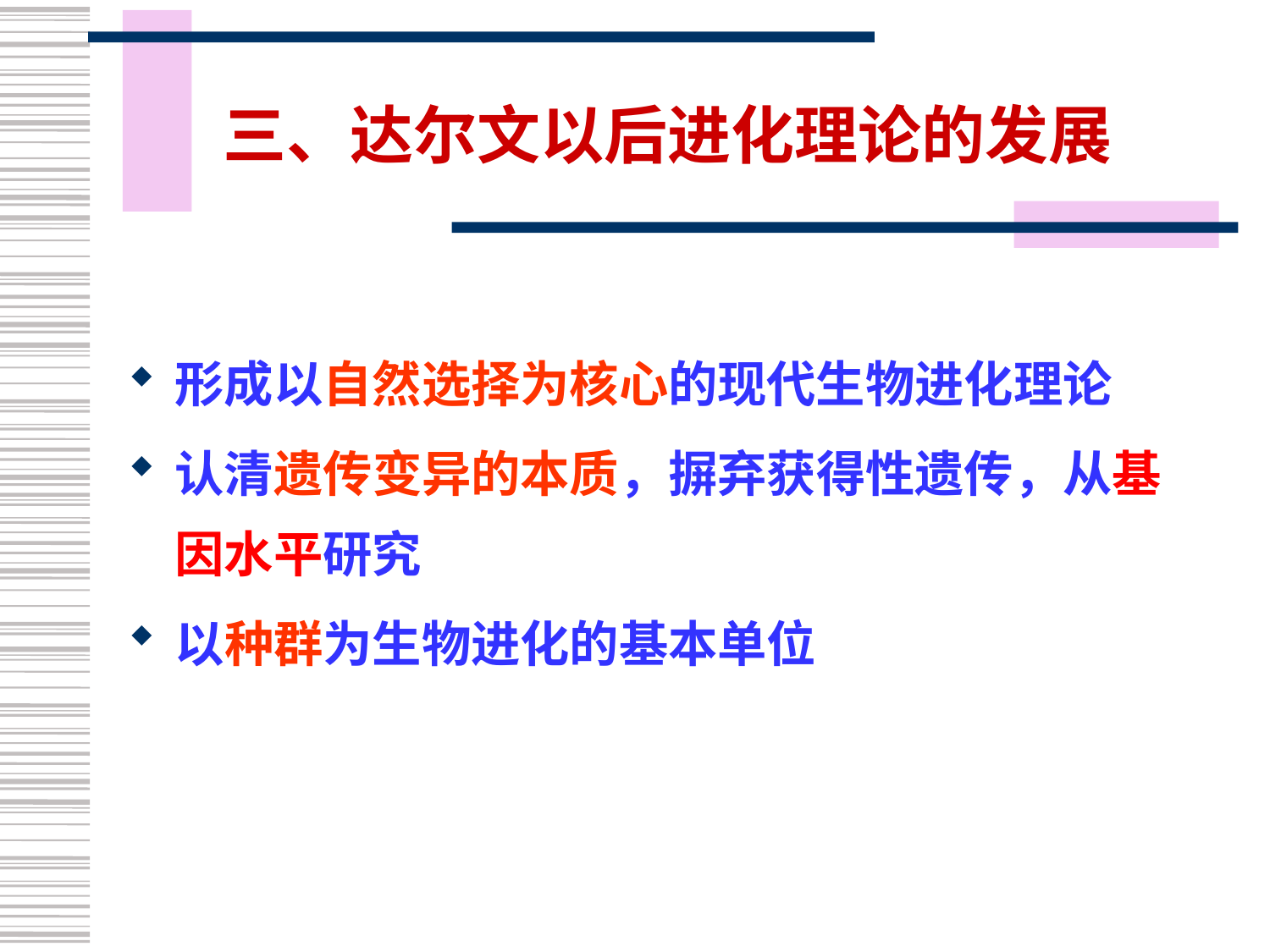

# 三、达尔文以后进化理论的发展
形成以自然选择为核心的现代生物进化理论
认清遗传变异的本质，摒弃获得性遗传，从基因水平研究
以种群为生物进化的基本单位